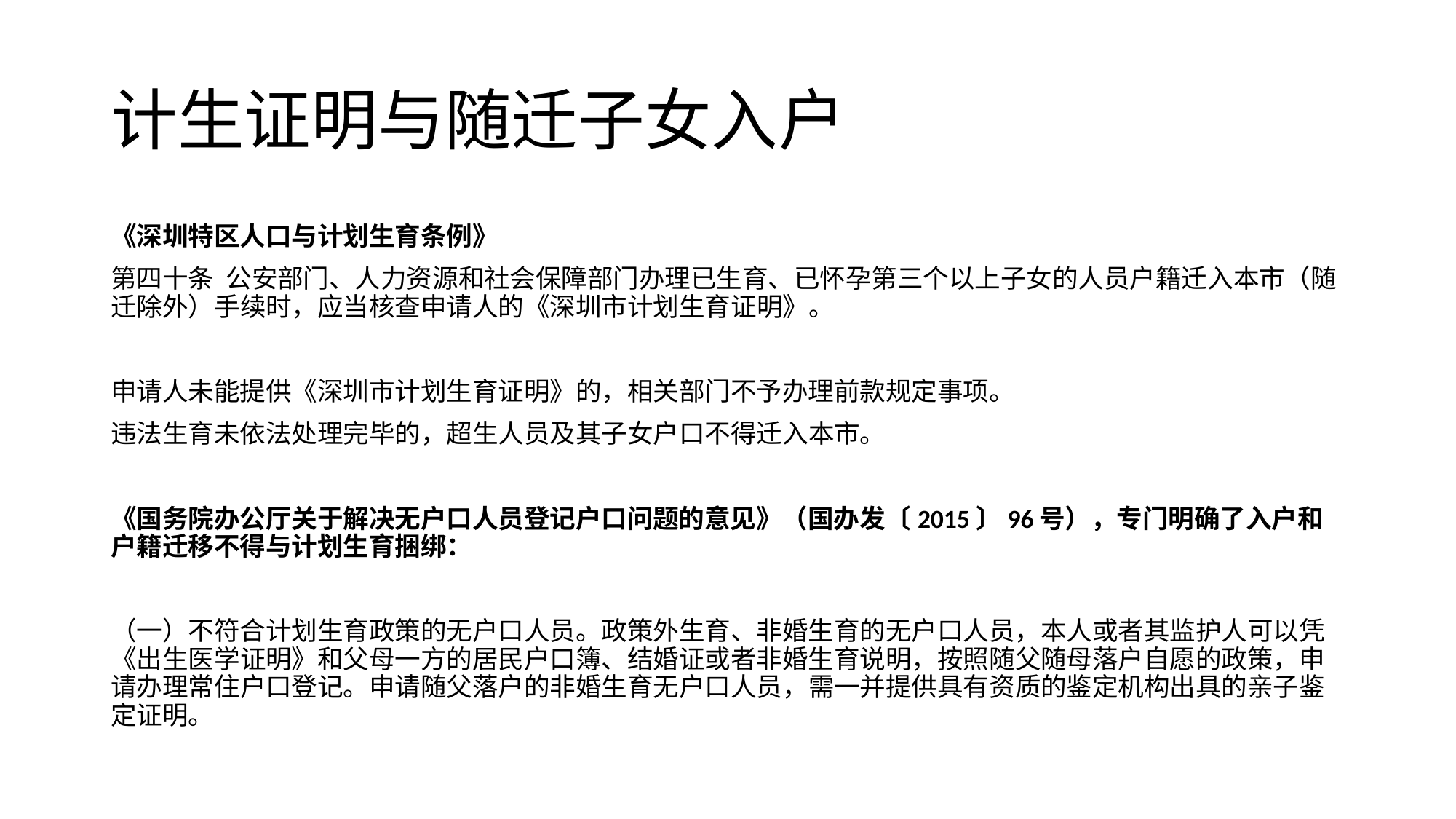

# 计生证明与随迁子女入户
《深圳特区人口与计划生育条例》
第四十条  公安部门、人力资源和社会保障部门办理已生育、已怀孕第三个以上子女的人员户籍迁入本市（随迁除外）手续时，应当核查申请人的《深圳市计划生育证明》。

申请人未能提供《深圳市计划生育证明》的，相关部门不予办理前款规定事项。
违法生育未依法处理完毕的，超生人员及其子女户口不得迁入本市。

《国务院办公厅关于解决无户口人员登记户口问题的意见》（国办发〔2015〕96号），专门明确了入户和户籍迁移不得与计划生育捆绑：

（一）不符合计划生育政策的无户口人员。政策外生育、非婚生育的无户口人员，本人或者其监护人可以凭《出生医学证明》和父母一方的居民户口簿、结婚证或者非婚生育说明，按照随父随母落户自愿的政策，申请办理常住户口登记。申请随父落户的非婚生育无户口人员，需一并提供具有资质的鉴定机构出具的亲子鉴定证明。